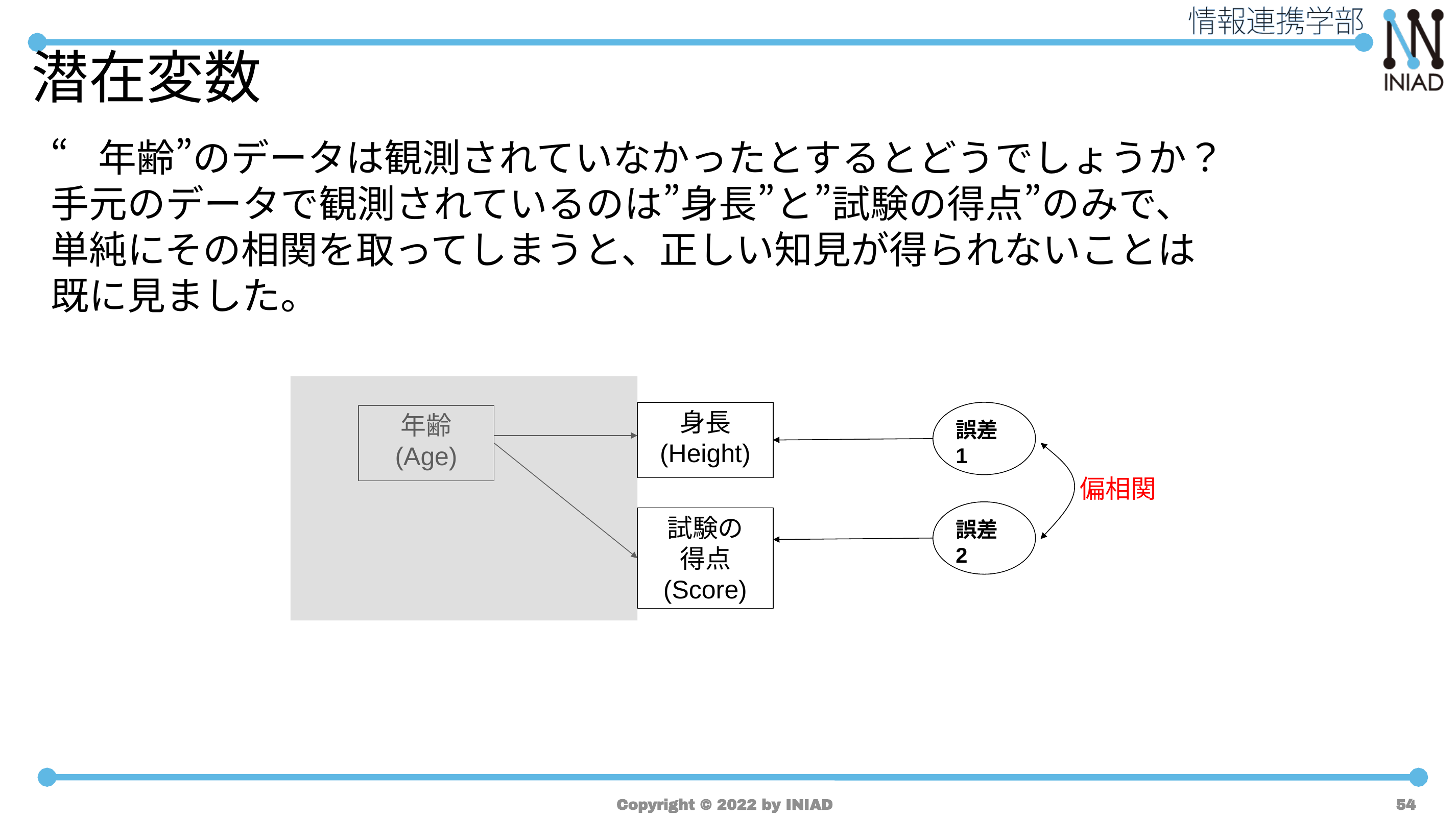

# 潜在変数
“年齢”のデータは観測されていなかったとするとどうでしょうか？
手元のデータで観測されているのは”身長”と”試験の得点”のみで、
単純にその相関を取ってしまうと、正しい知見が得られないことは
既に見ました。

身長
(Height)
誤差1
年齢
(Age)
偏相関

誤差2
試験の
得点
(Score)
Copyright © 2022 by INIAD
54